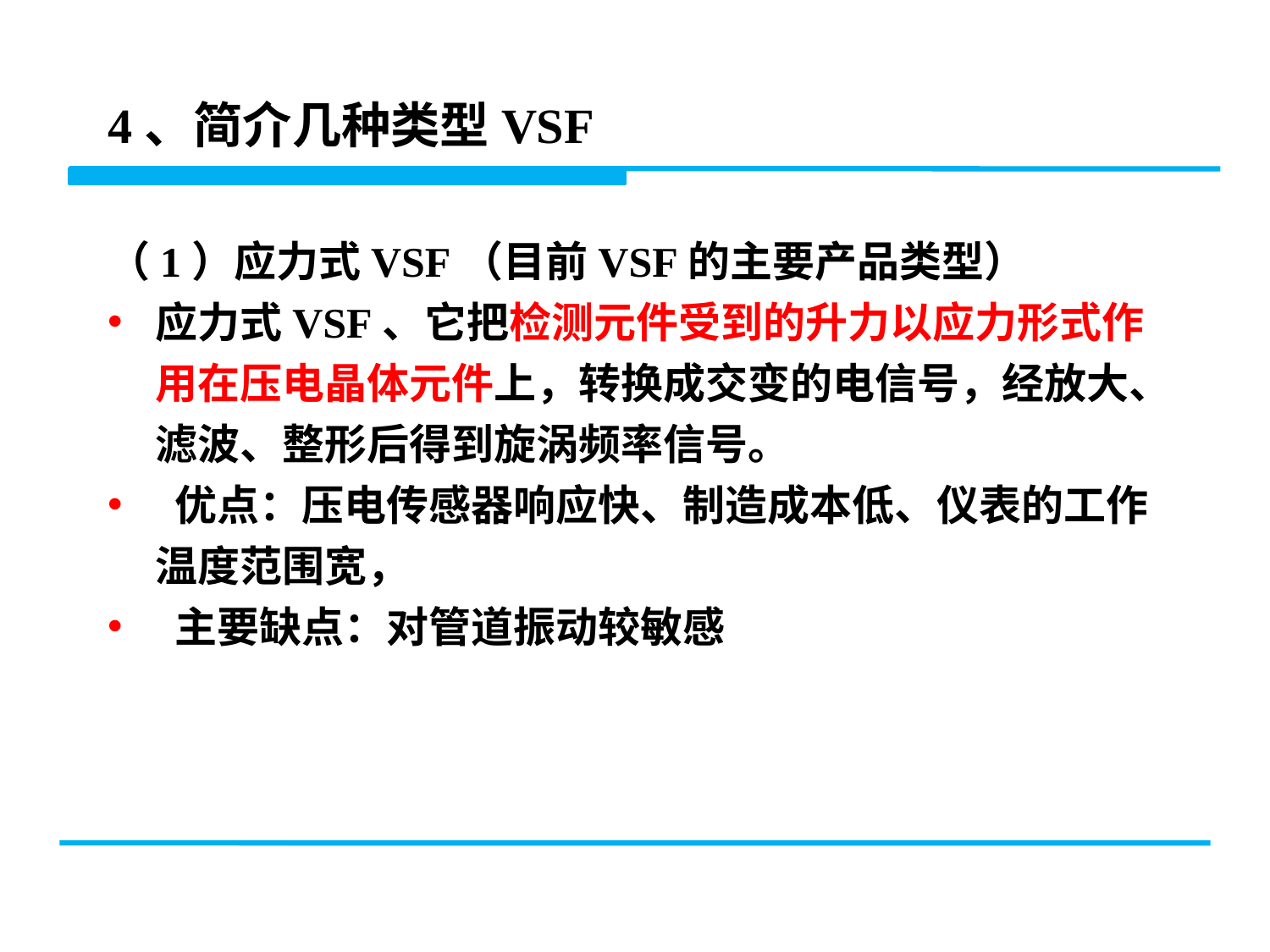

4、简介几种类型VSF

（1）应力式VSF（目前VSF的主要产品类型）
应力式VSF、它把检测元件受到的升力以应力形式作用在压电晶体元件上，转换成交变的电信号，经放大、滤波、整形后得到旋涡频率信号。
 优点：压电传感器响应快、制造成本低、仪表的工作温度范围宽，
 主要缺点：对管道振动较敏感